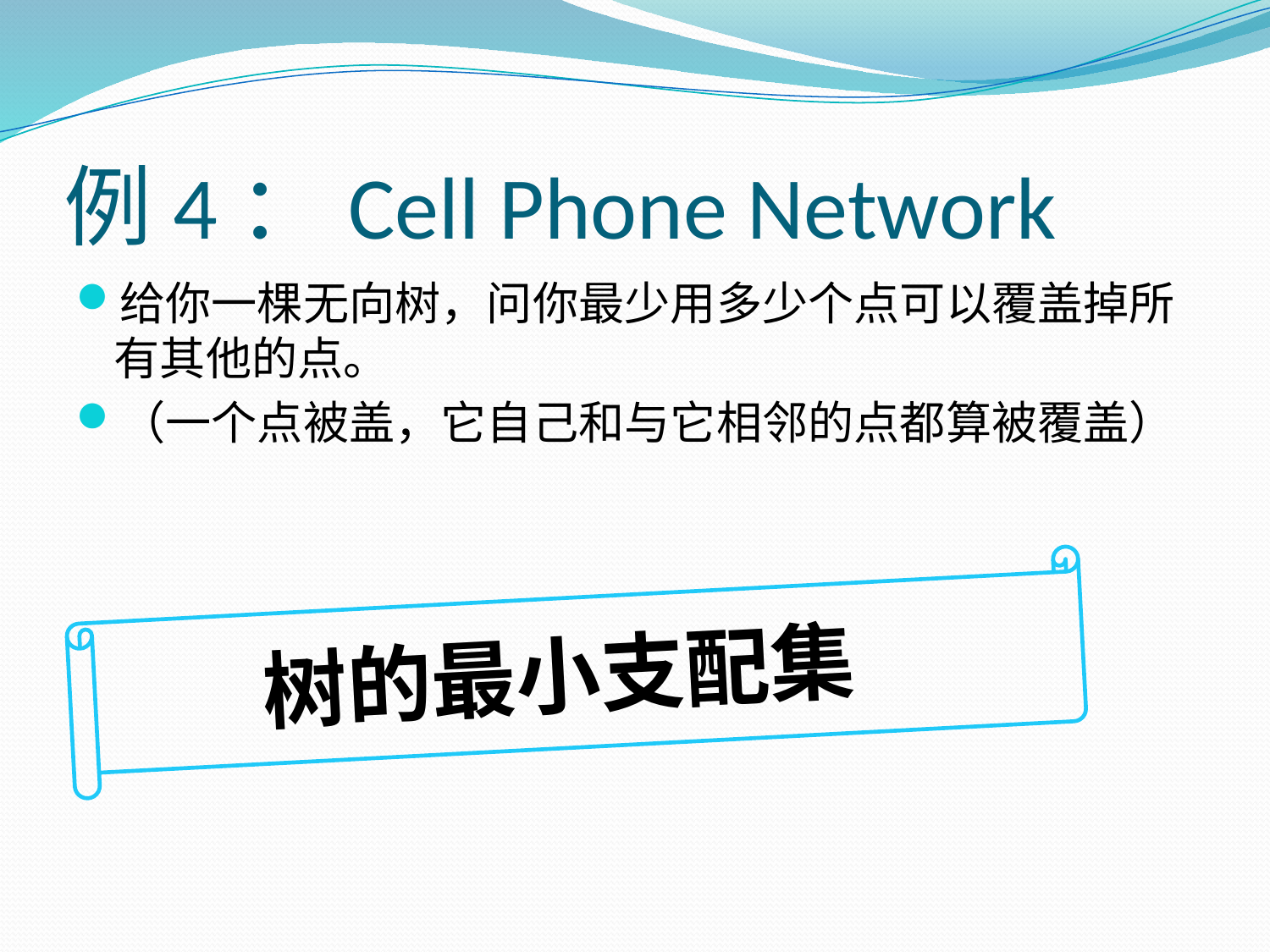

# 例4：Cell Phone Network
给你一棵无向树，问你最少用多少个点可以覆盖掉所有其他的点。
（一个点被盖，它自己和与它相邻的点都算被覆盖）

       树的最小支配集